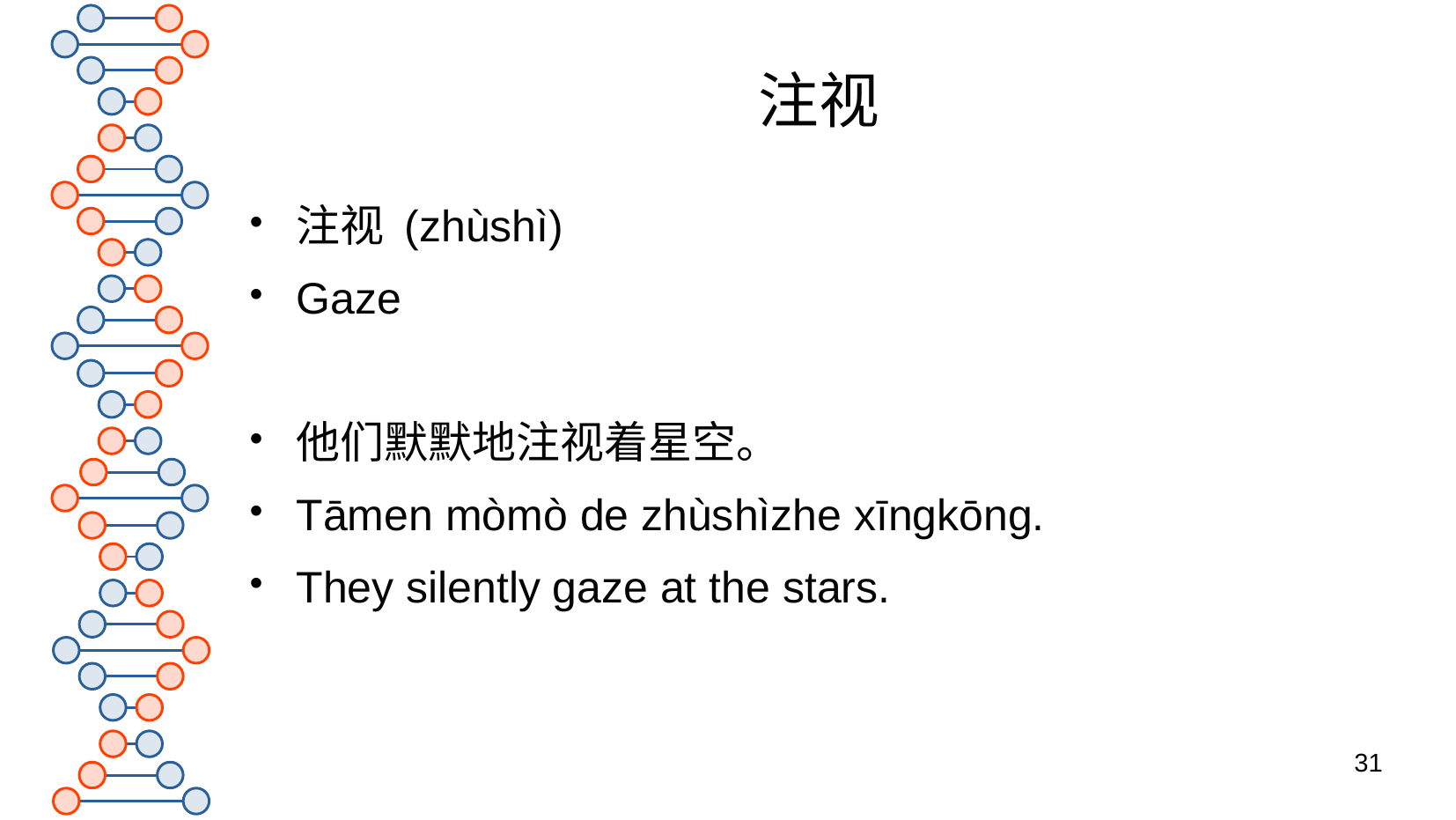

# 注视
注视 (zhùshì)
Gaze

他们默默地注视着星空。
Tāmen mòmò de zhùshìzhe xīngkōng.
They silently gaze at the stars.

31